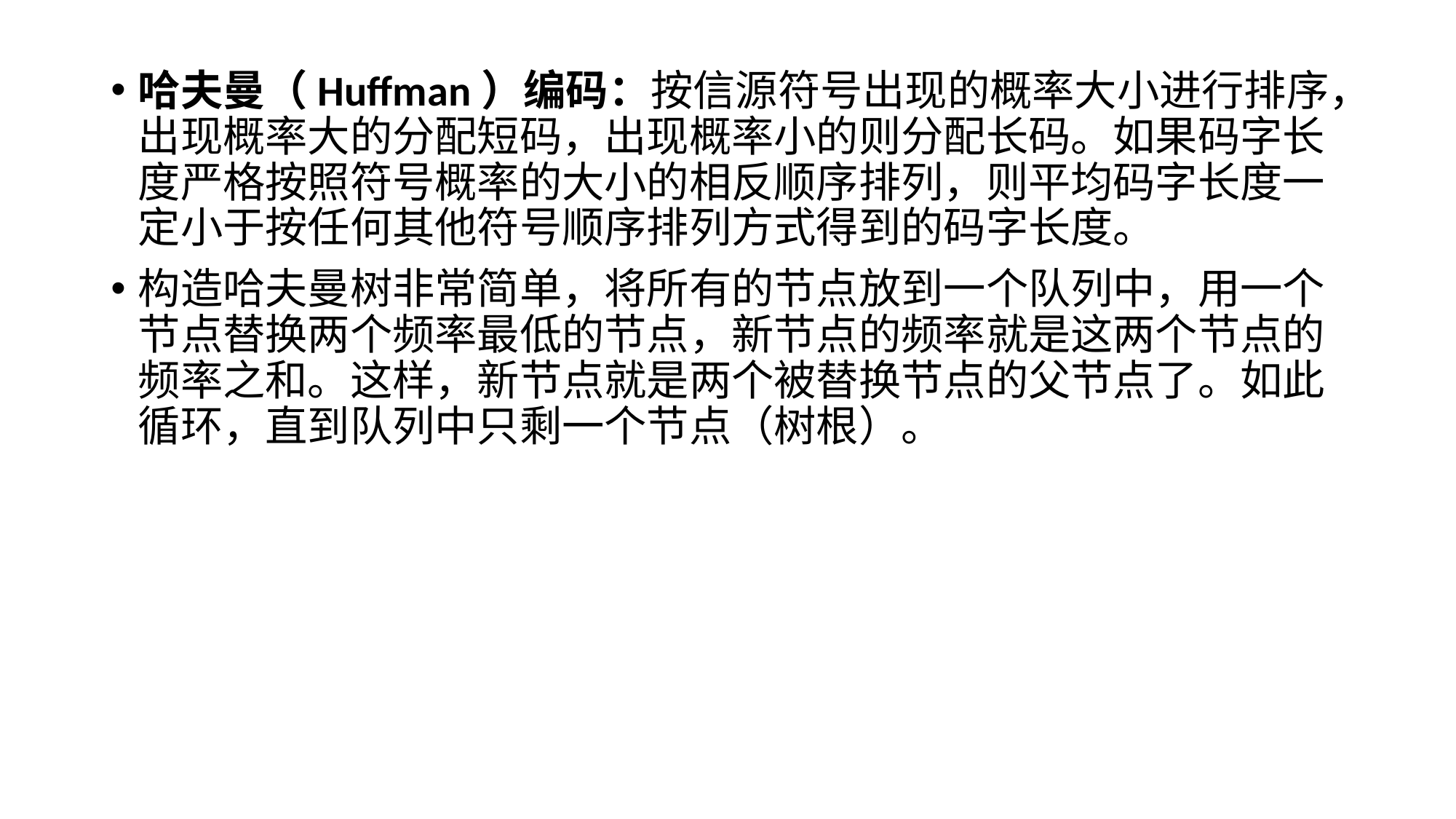

哈夫曼（Huffman）编码：按信源符号出现的概率大小进行排序，出现概率大的分配短码，出现概率小的则分配长码。如果码字长度严格按照符号概率的大小的相反顺序排列，则平均码字长度一定小于按任何其他符号顺序排列方式得到的码字长度。
构造哈夫曼树非常简单，将所有的节点放到一个队列中，用一个节点替换两个频率最低的节点，新节点的频率就是这两个节点的频率之和。这样，新节点就是两个被替换节点的父节点了。如此循环，直到队列中只剩一个节点（树根）。